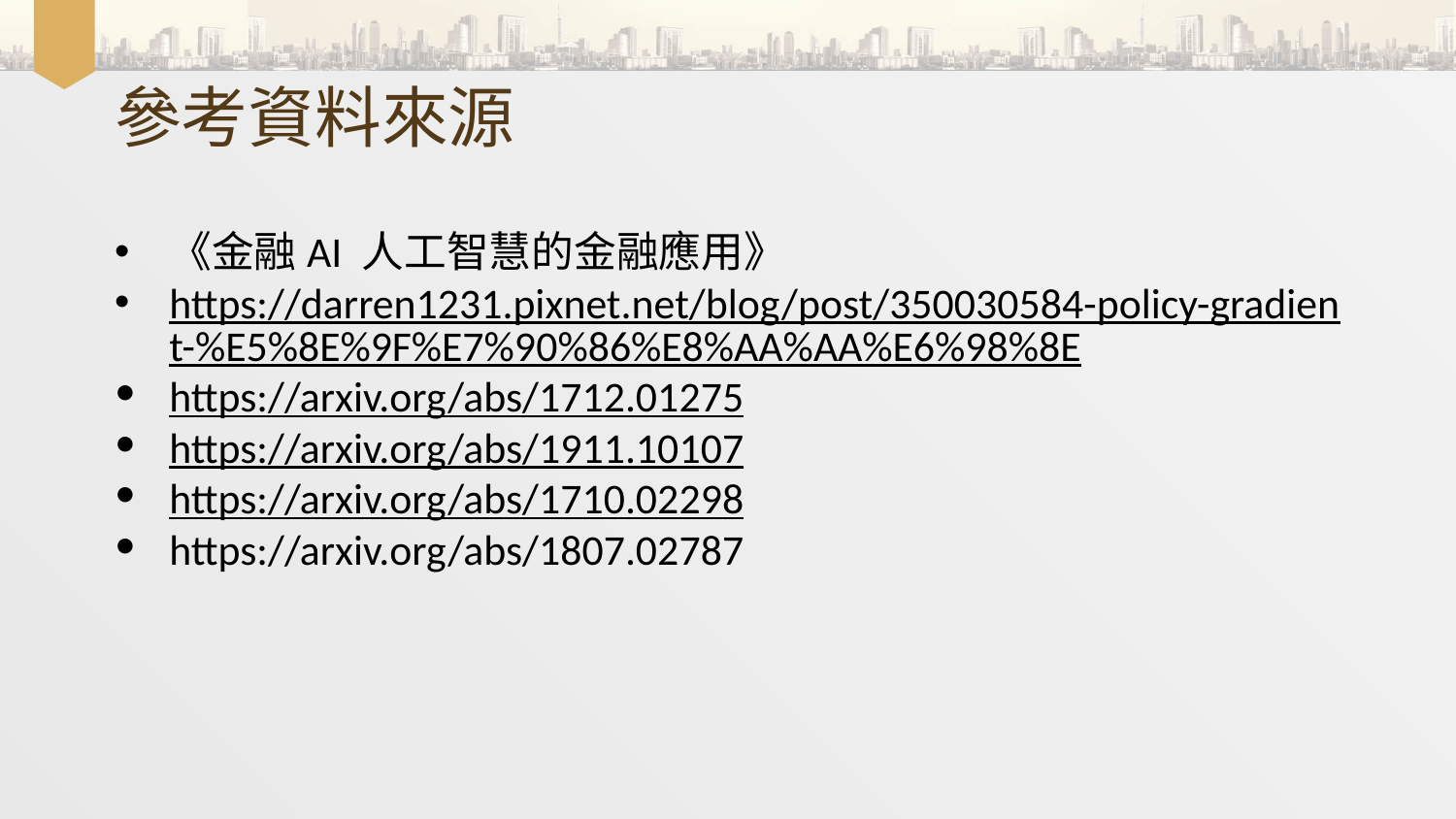

#
參考資料來源
《金融AI 人工智慧的金融應用》
https://darren1231.pixnet.net/blog/post/350030584-policy-gradient-%E5%8E%9F%E7%90%86%E8%AA%AA%E6%98%8E
https://arxiv.org/abs/1712.01275
https://arxiv.org/abs/1911.10107
https://arxiv.org/abs/1710.02298
https://arxiv.org/abs/1807.02787